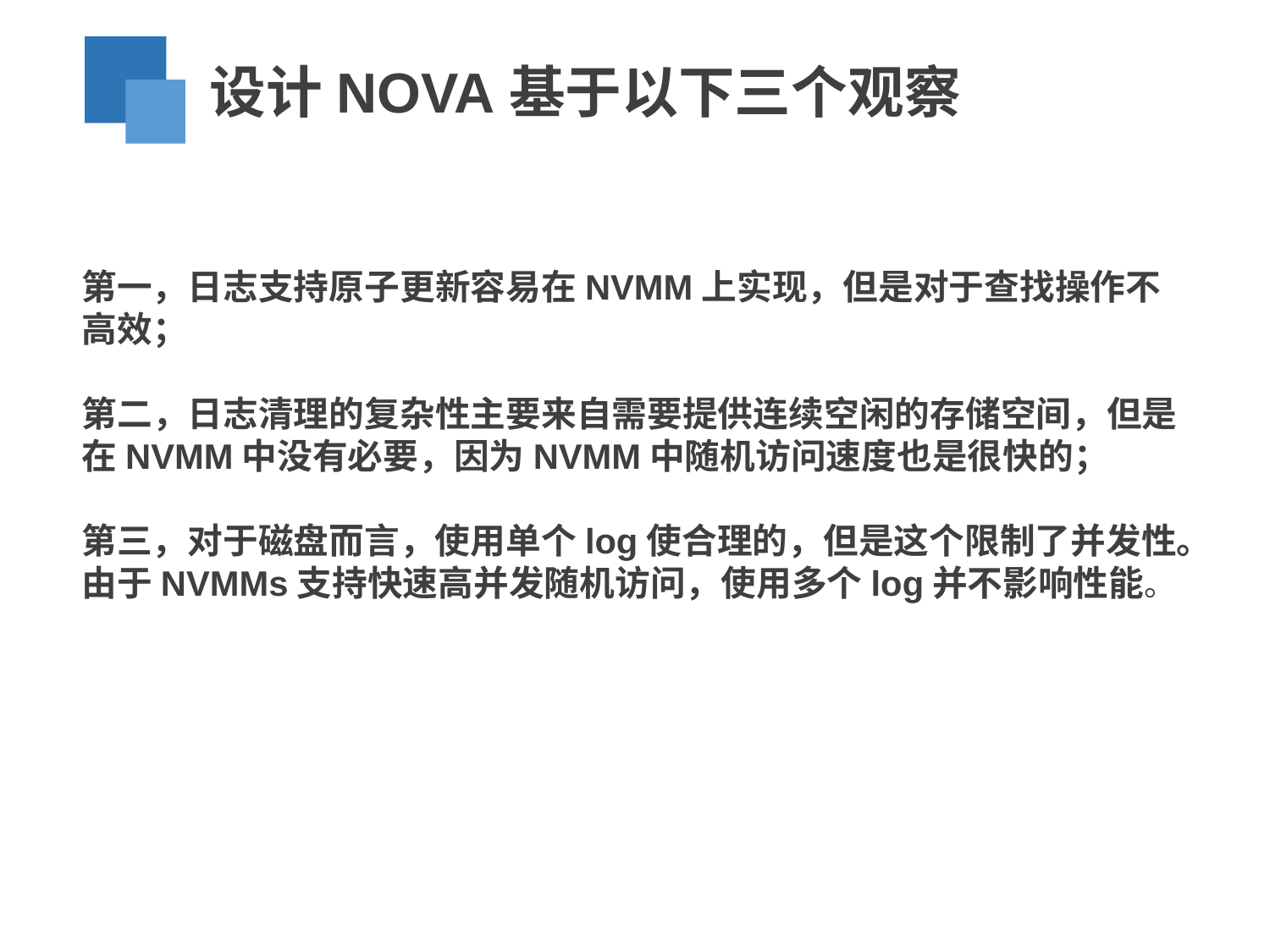

设计NOVA基于以下三个观察
第一，日志支持原子更新容易在NVMM上实现，但是对于查找操作不高效；

第二，日志清理的复杂性主要来自需要提供连续空闲的存储空间，但是在NVMM中没有必要，因为NVMM中随机访问速度也是很快的；

第三，对于磁盘而言，使用单个log使合理的，但是这个限制了并发性。由于NVMMs支持快速高并发随机访问，使用多个log并不影响性能。